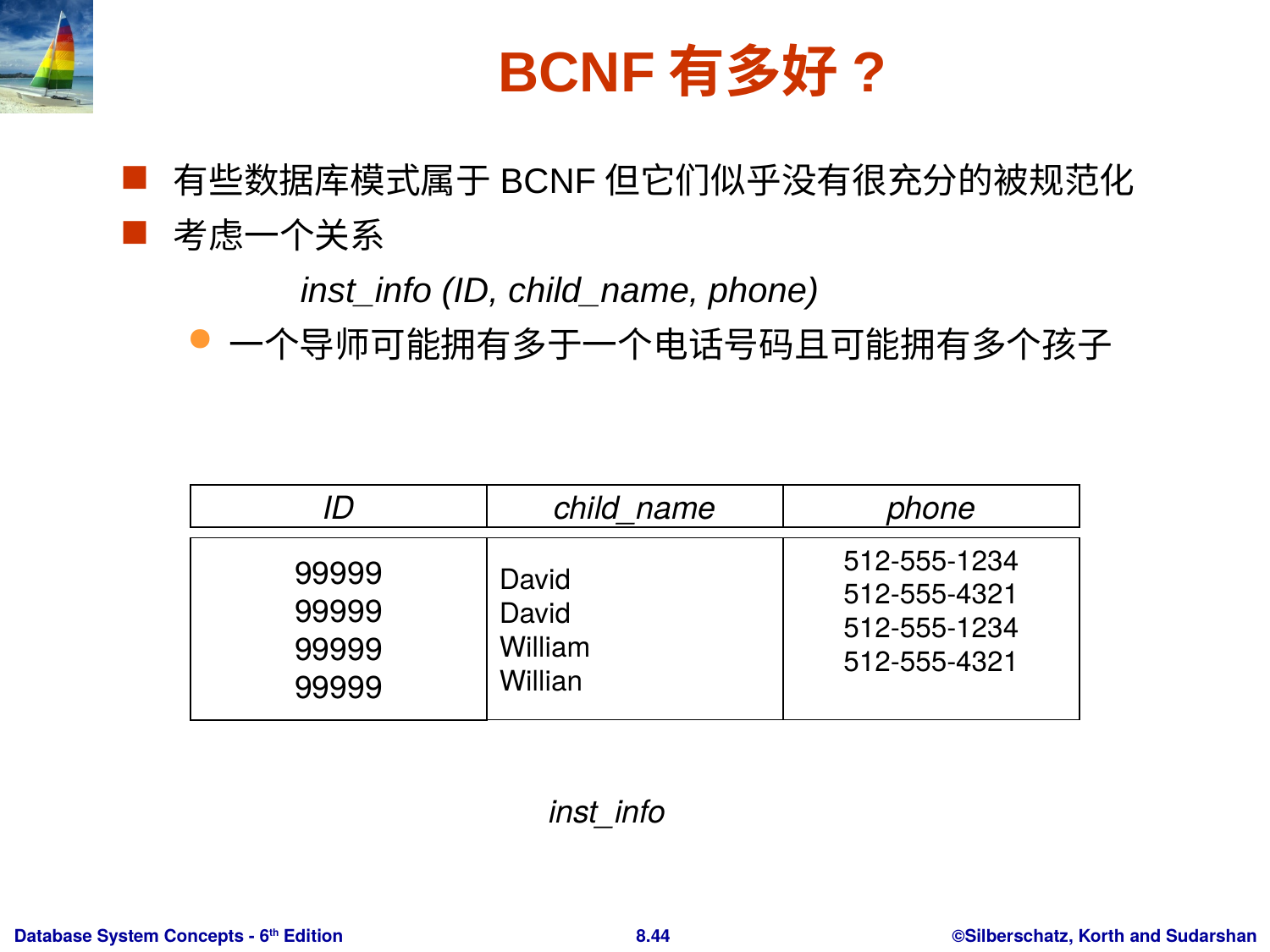

# BCNF有多好?
有些数据库模式属于BCNF但它们似乎没有很充分的被规范化
考虑一个关系
		inst_info (ID, child_name, phone)
一个导师可能拥有多于一个电话号码且可能拥有多个孩子

ID
child_name
phone
99999
99999
99999
99999
David
David
William
Willian
512-555-1234
512-555-4321
512-555-1234
512-555-4321

inst_info